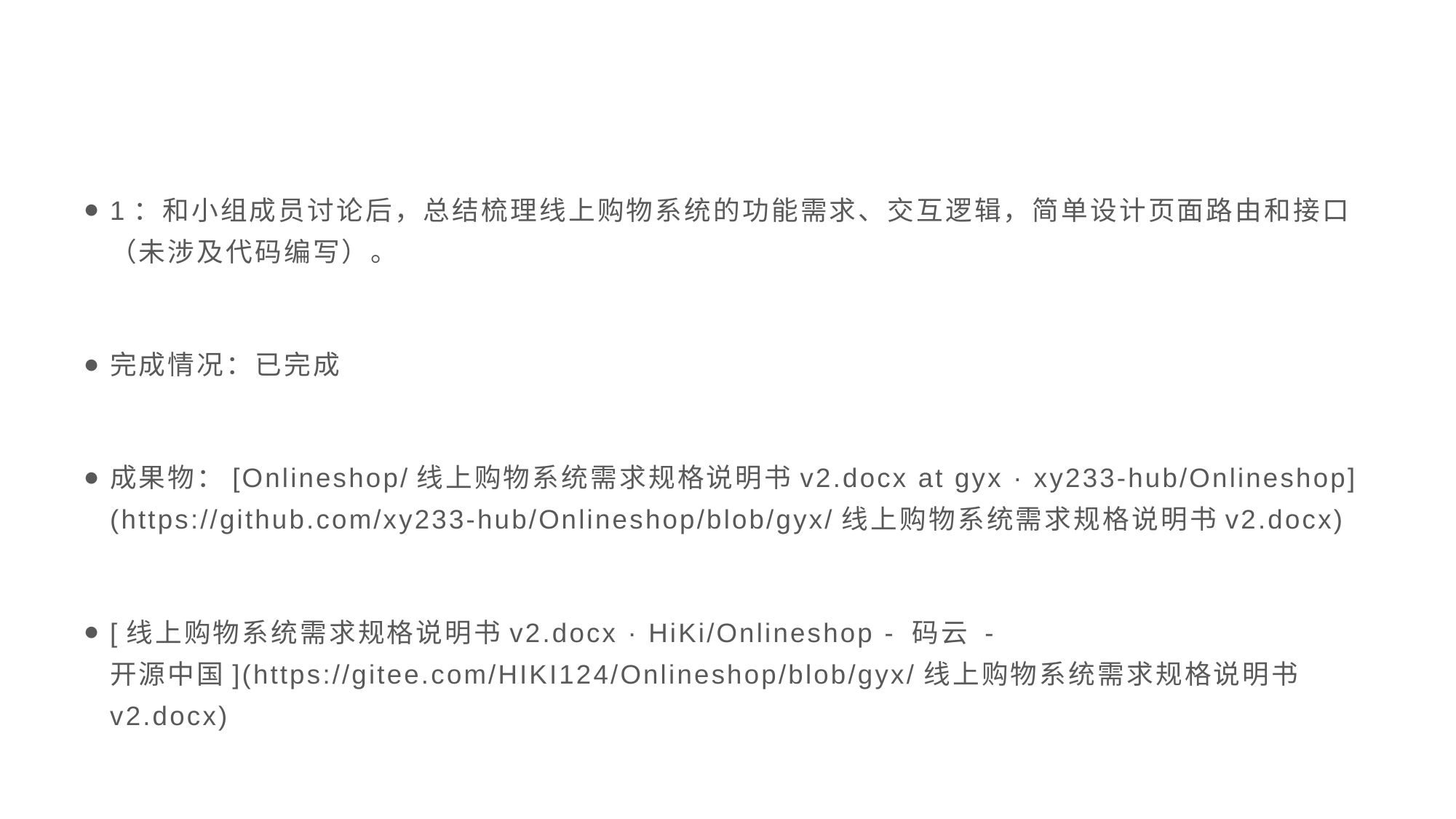

1：和小组成员讨论后，总结梳理线上购物系统的功能需求、交互逻辑，简单设计页面路由和接口（未涉及代码编写）。

完成情况：已完成

成果物：[Onlineshop/线上购物系统需求规格说明书v2.docx at gyx · xy233-hub/Onlineshop](https://github.com/xy233-hub/Onlineshop/blob/gyx/线上购物系统需求规格说明书v2.docx)

[线上购物系统需求规格说明书v2.docx · HiKi/Onlineshop - 码云 - 开源中国](https://gitee.com/HIKI124/Onlineshop/blob/gyx/线上购物系统需求规格说明书v2.docx)